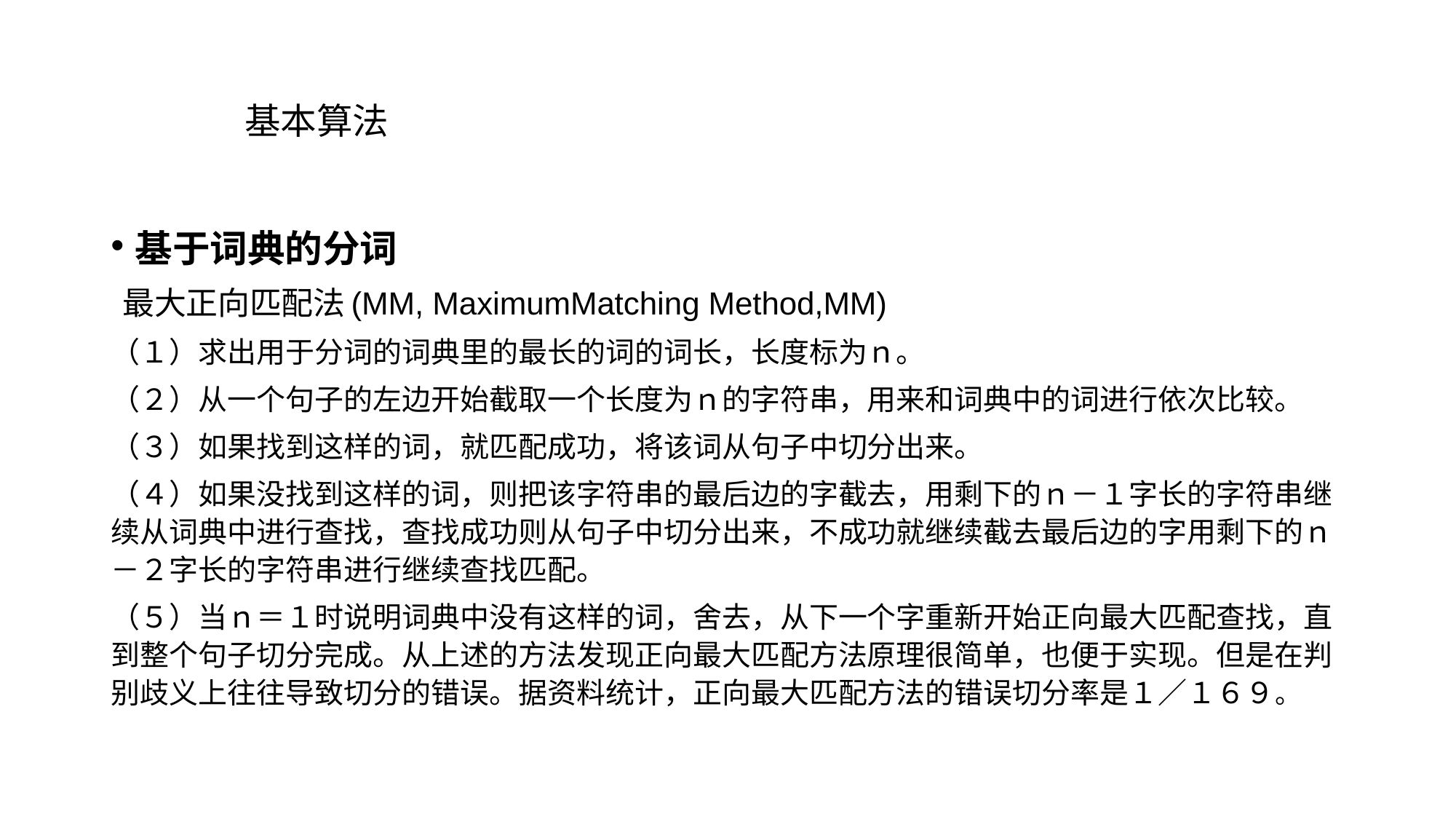

# 基本算法
基于词典的分词
 最大正向匹配法(MM, MaximumMatching Method,MM)
（１）求出用于分词的词典里的最长的词的词长，长度标为ｎ。
（２）从一个句子的左边开始截取一个长度为ｎ的字符串，用来和词典中的词进行依次比较。
（３）如果找到这样的词，就匹配成功，将该词从句子中切分出来。
（４）如果没找到这样的词，则把该字符串的最后边的字截去，用剩下的ｎ－１字长的字符串继续从词典中进行查找，查找成功则从句子中切分出来，不成功就继续截去最后边的字用剩下的ｎ－２字长的字符串进行继续查找匹配。
（５）当ｎ＝１时说明词典中没有这样的词，舍去，从下一个字重新开始正向最大匹配查找，直到整个句子切分完成。从上述的方法发现正向最大匹配方法原理很简单，也便于实现。但是在判别歧义上往往导致切分的错误。据资料统计，正向最大匹配方法的错误切分率是１／１６９。